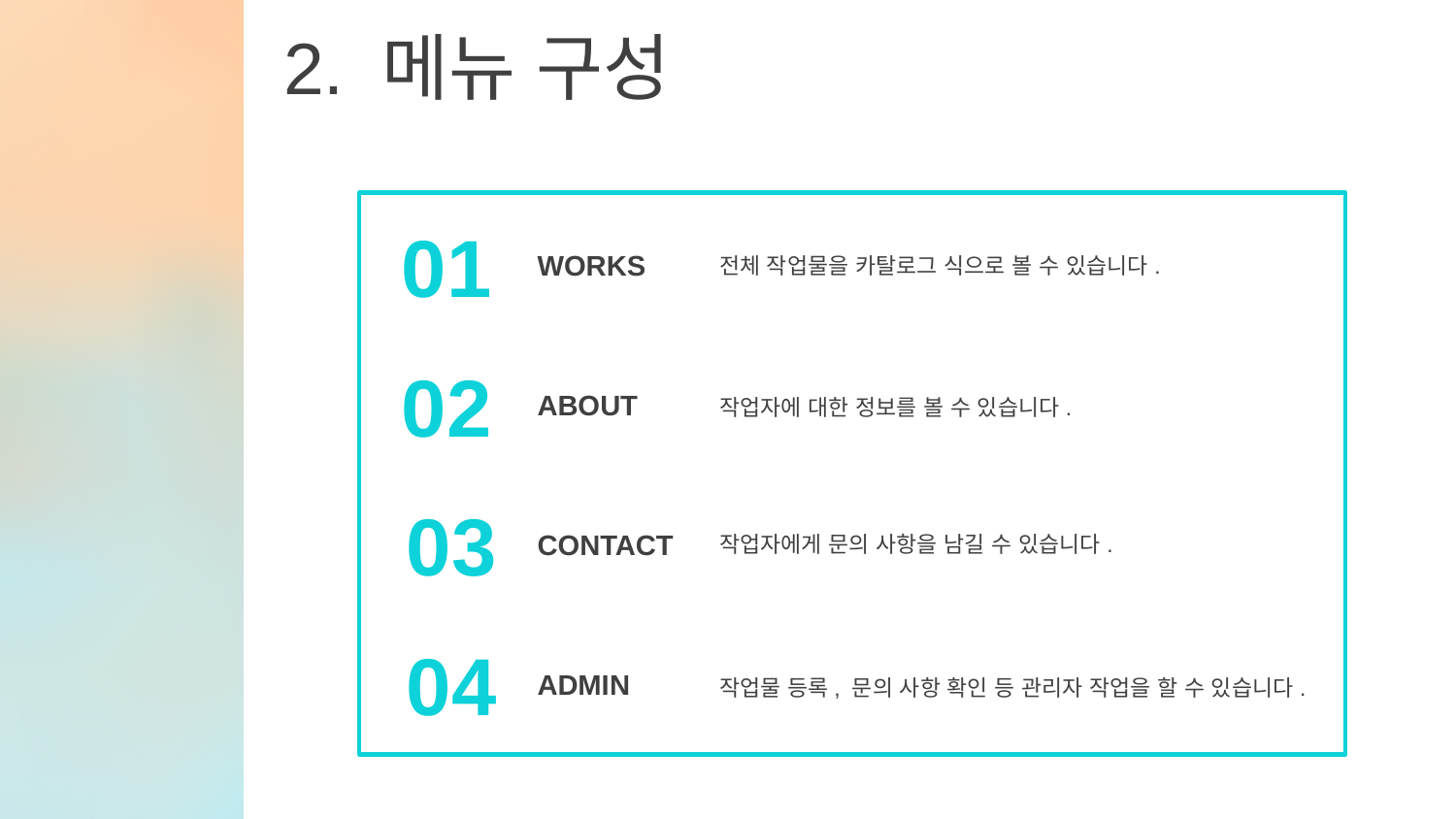

2. 메뉴 구성

01
WORKS
전체 작업물을 카탈로그 식으로 볼 수 있습니다.
02
ABOUT
작업자에 대한 정보를 볼 수 있습니다.
03
CONTACT
작업자에게 문의 사항을 남길 수 있습니다.
04
ADMIN
작업물 등록, 문의 사항 확인 등 관리자 작업을 할 수 있습니다.